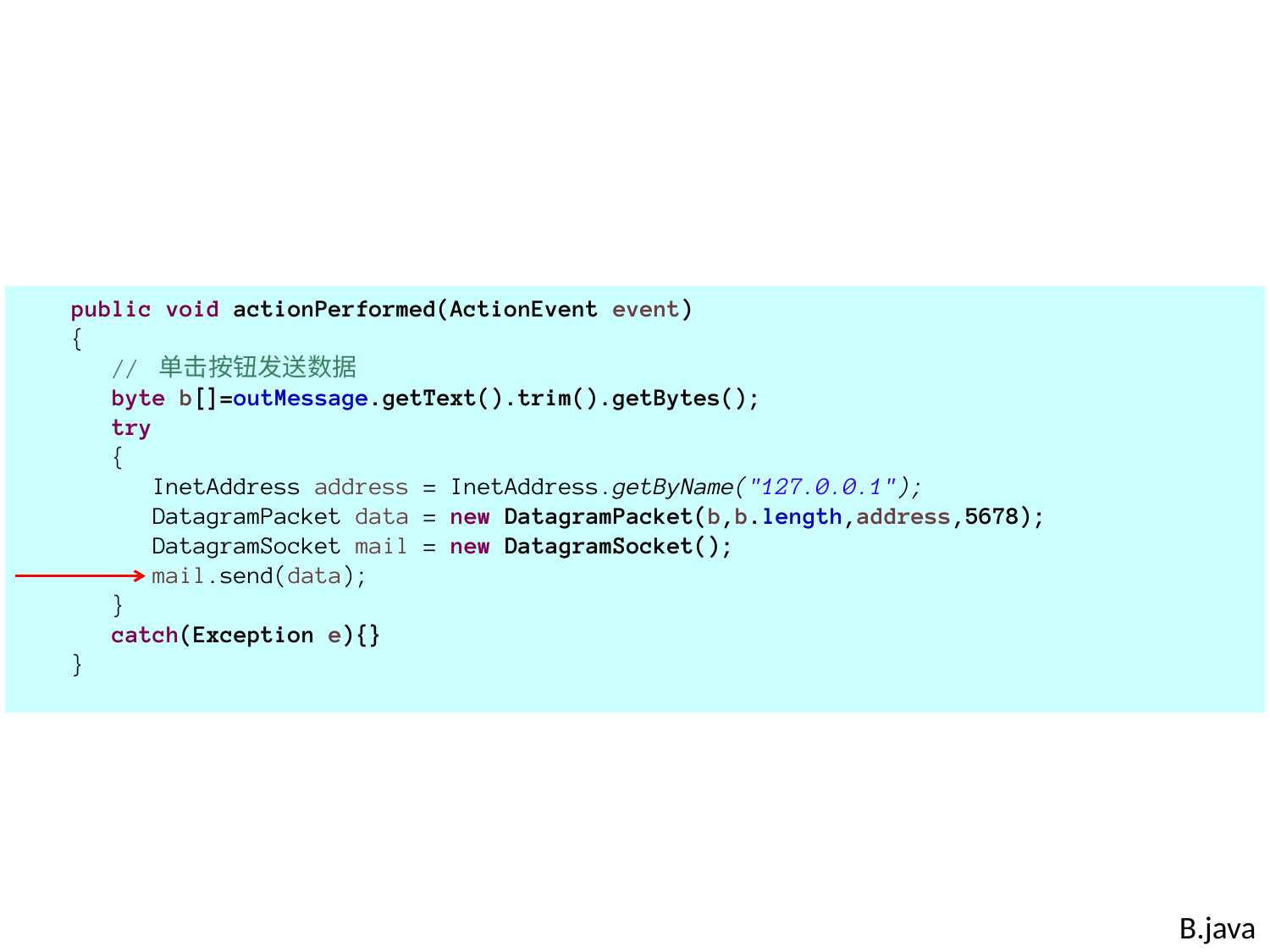

public void actionPerformed(ActionEvent event)
    {
       // 单击按钮发送数据
       byte b[]=outMessage.getText().trim().getBytes();
       try
       {
          InetAddress address = InetAddress.getByName("127.0.0.1");
          DatagramPacket data = new DatagramPacket(b,b.length,address,5678);
          DatagramSocket mail = new DatagramSocket();
          mail.send(data);
       }
       catch(Exception e){}
    }

B.java